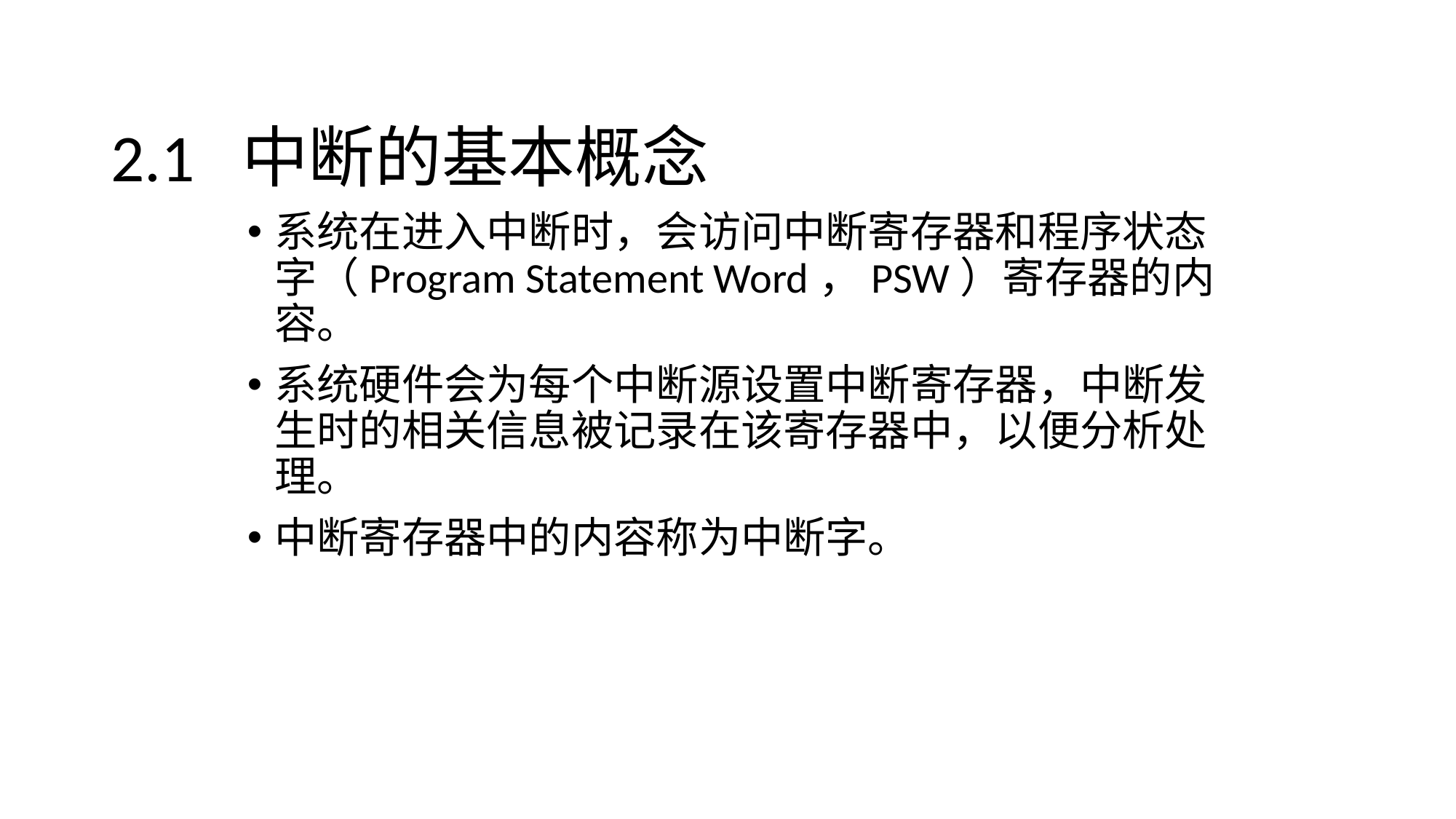

# 2.1  中断的基本概念
系统在进入中断时，会访问中断寄存器和程序状态字（Program Statement Word，PSW）寄存器的内容。
系统硬件会为每个中断源设置中断寄存器，中断发生时的相关信息被记录在该寄存器中，以便分析处理。
中断寄存器中的内容称为中断字。
4